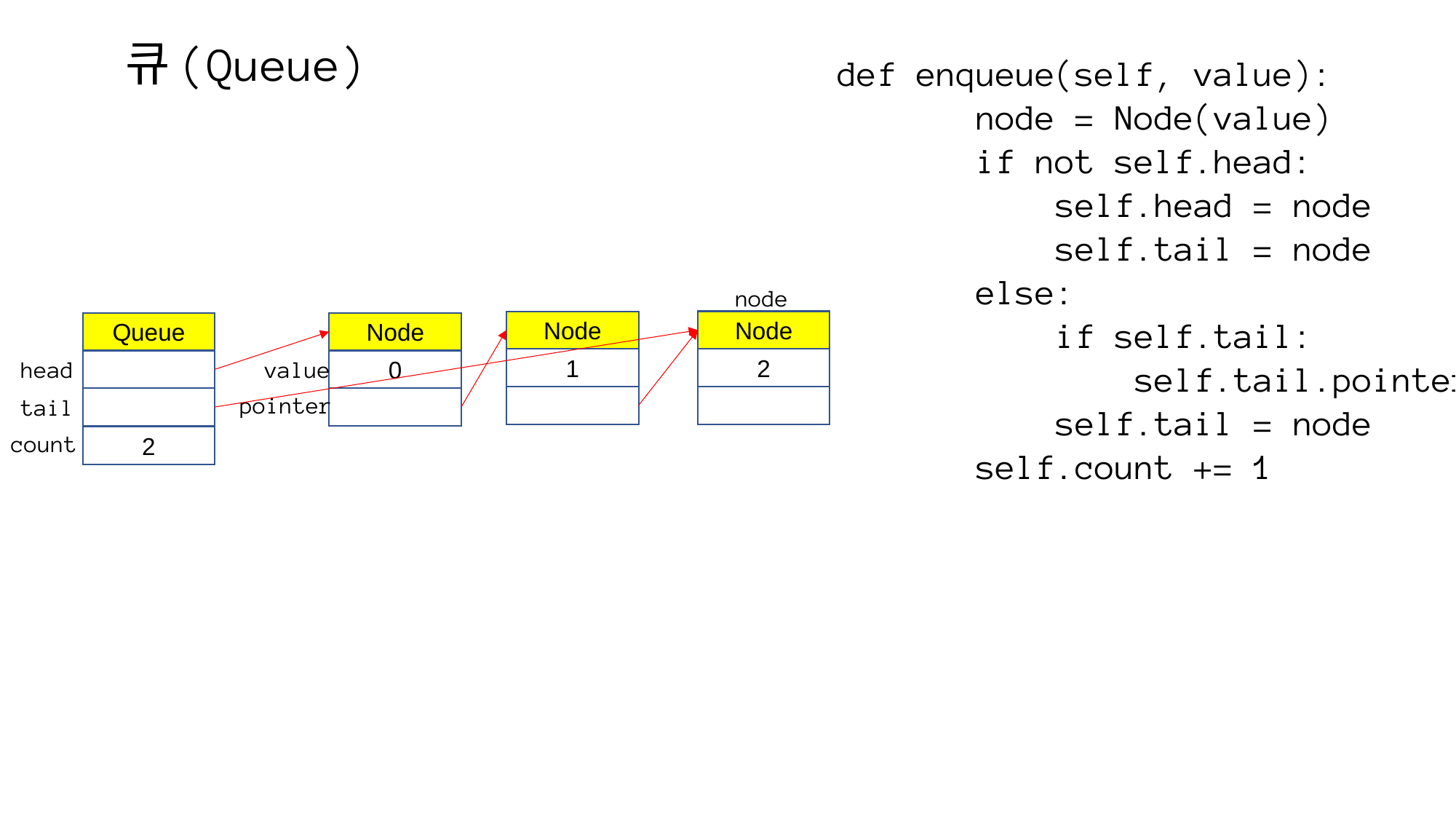

큐(Queue)
 def enqueue(self, value):
        node = Node(value)
        if not self.head:
            self.head = node
            self.tail = node
        else:
            if self.tail:
                self.tail.pointer = node
            self.tail = node
        self.count += 1
node
Node
Node
Queue
Node
value
head
2
1

0
pointer

tail

count
2